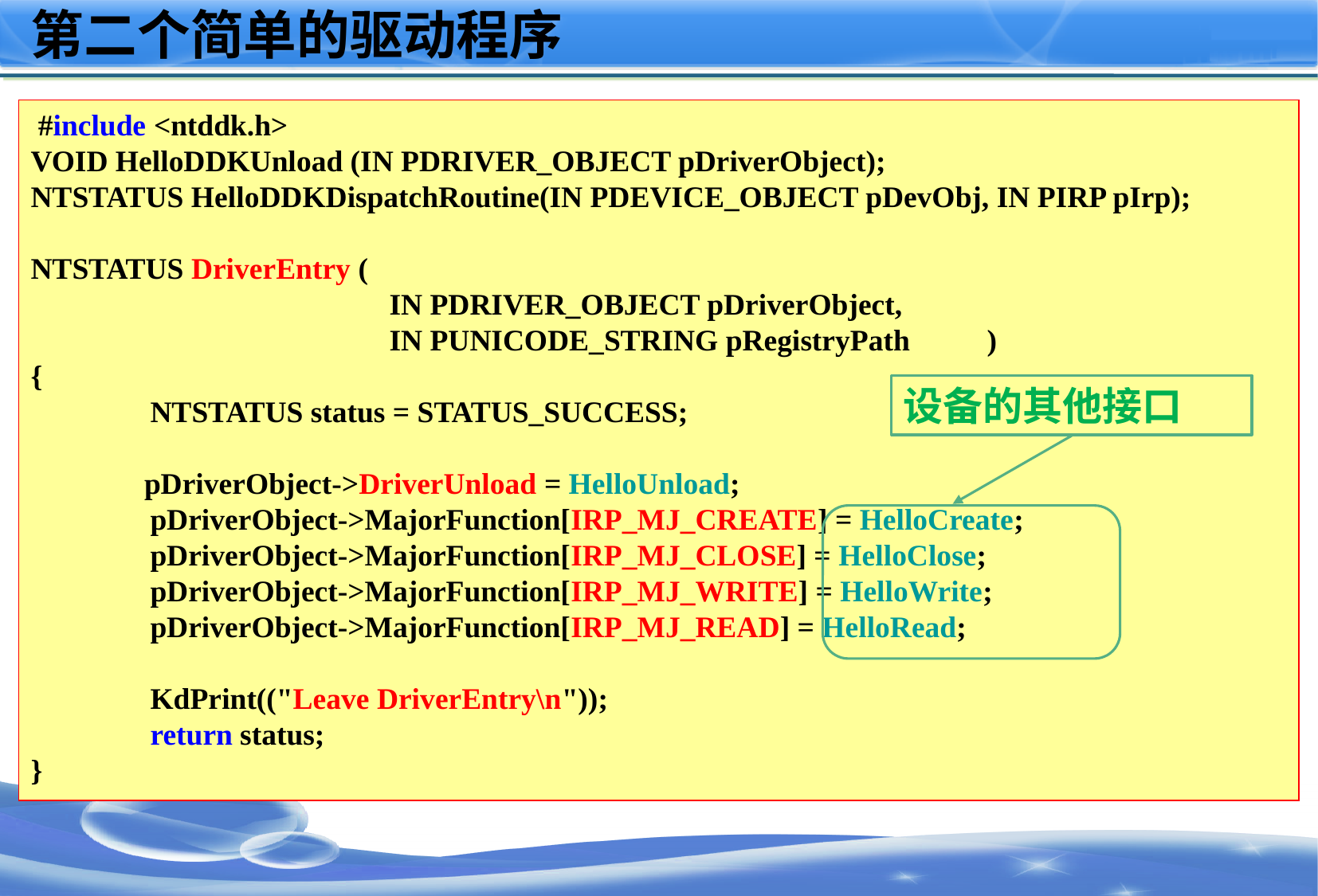

# 第二个简单的驱动程序

 #include <ntddk.h>
VOID HelloDDKUnload (IN PDRIVER_OBJECT pDriverObject);
NTSTATUS HelloDDKDispatchRoutine(IN PDEVICE_OBJECT pDevObj, IN PIRP pIrp);

NTSTATUS DriverEntry (
			IN PDRIVER_OBJECT pDriverObject,
			IN PUNICODE_STRING pRegistryPath	)
{
	NTSTATUS status = STATUS_SUCCESS;

               pDriverObject->DriverUnload = HelloUnload;
	pDriverObject->MajorFunction[IRP_MJ_CREATE] = HelloCreate;
	pDriverObject->MajorFunction[IRP_MJ_CLOSE] = HelloClose;
	pDriverObject->MajorFunction[IRP_MJ_WRITE] = HelloWrite;
	pDriverObject->MajorFunction[IRP_MJ_READ] = HelloRead;

	KdPrint(("Leave DriverEntry\n"));
	return status;
}
设备的其他接口